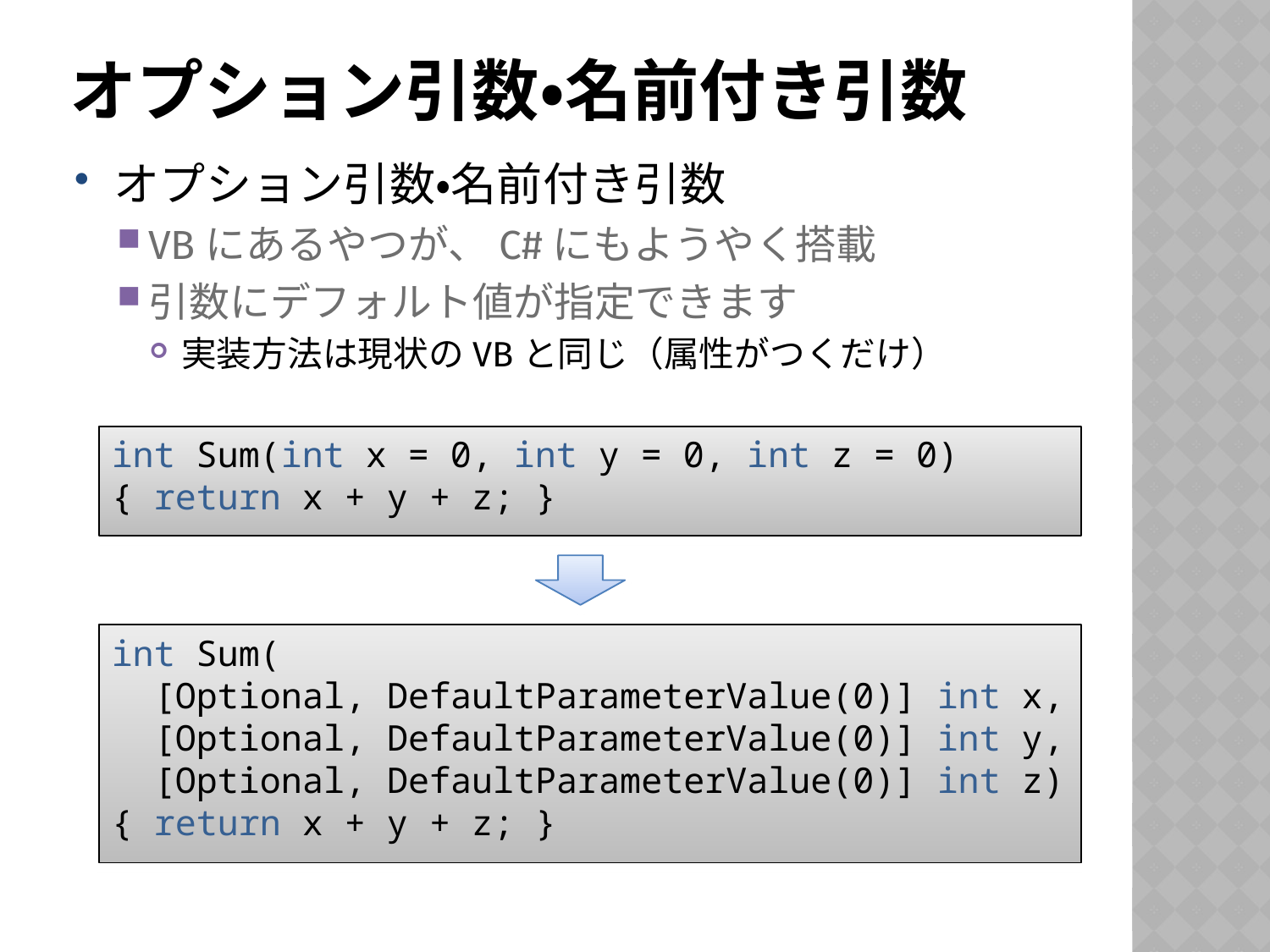

# オプション引数・名前付き引数
オプション引数・名前付き引数
VBにあるやつが、C#にもようやく搭載
引数にデフォルト値が指定できます
実装方法は現状のVBと同じ（属性がつくだけ）
int Sum(int x = 0, int y = 0, int z = 0)
{ return x + y + z; }

int Sum(
  [Optional, DefaultParameterValue(0)] int x,
  [Optional, DefaultParameterValue(0)] int y,
  [Optional, DefaultParameterValue(0)] int z)
{ return x + y + z; }